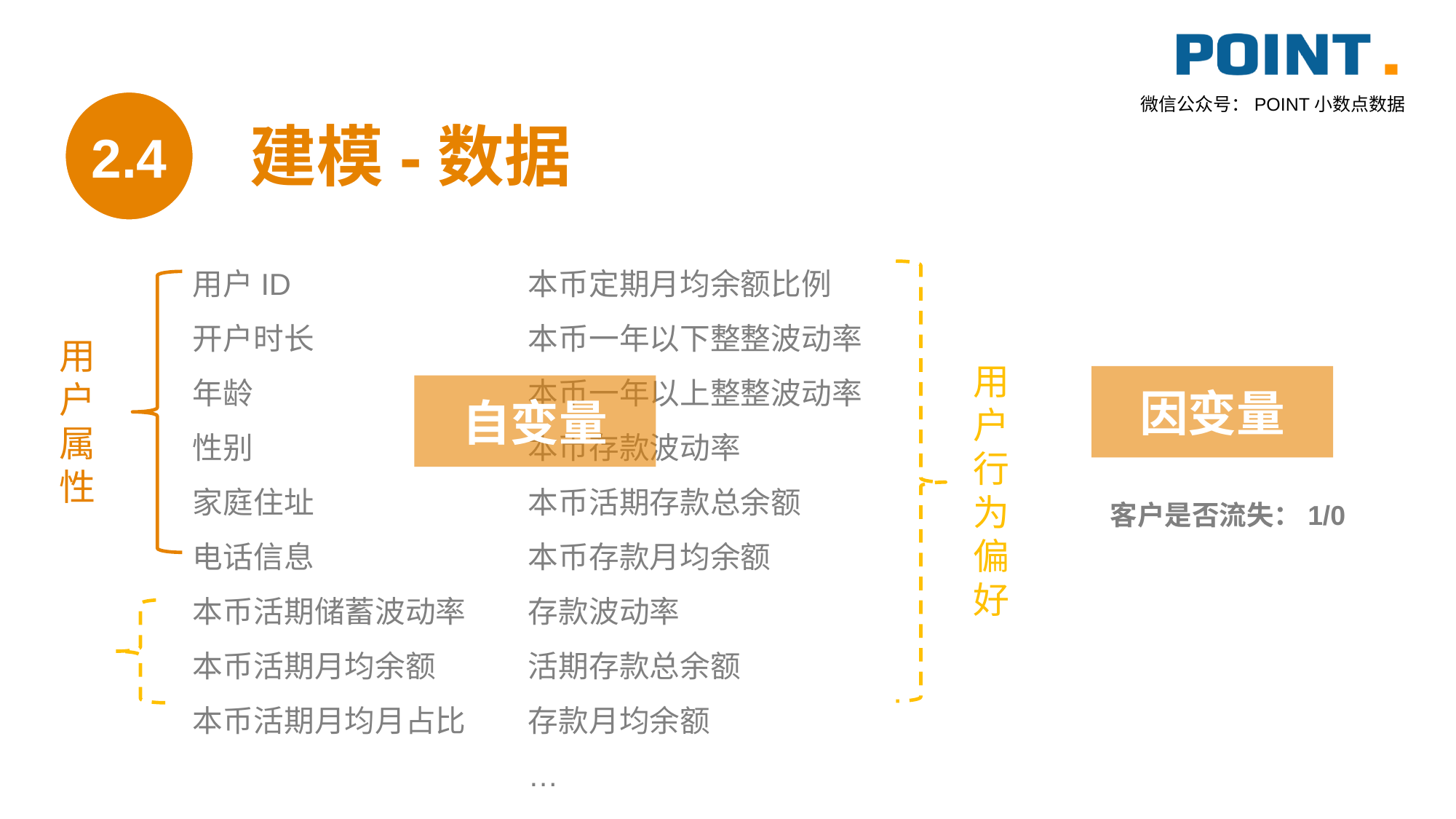

2.4
建模-数据
用户ID
开户时长
年龄
性别
家庭住址
电话信息
本币活期储蓄波动率
本币活期月均余额
本币活期月均月占比

本币定期月均余额比例
本币一年以下整整波动率
本币一年以上整整波动率
本币存款波动率
本币活期存款总余额
本币存款月均余额
存款波动率
活期存款总余额
存款月均余额
…

用户属性
用户行为偏好
因变量
自变量
客户是否流失：1/0